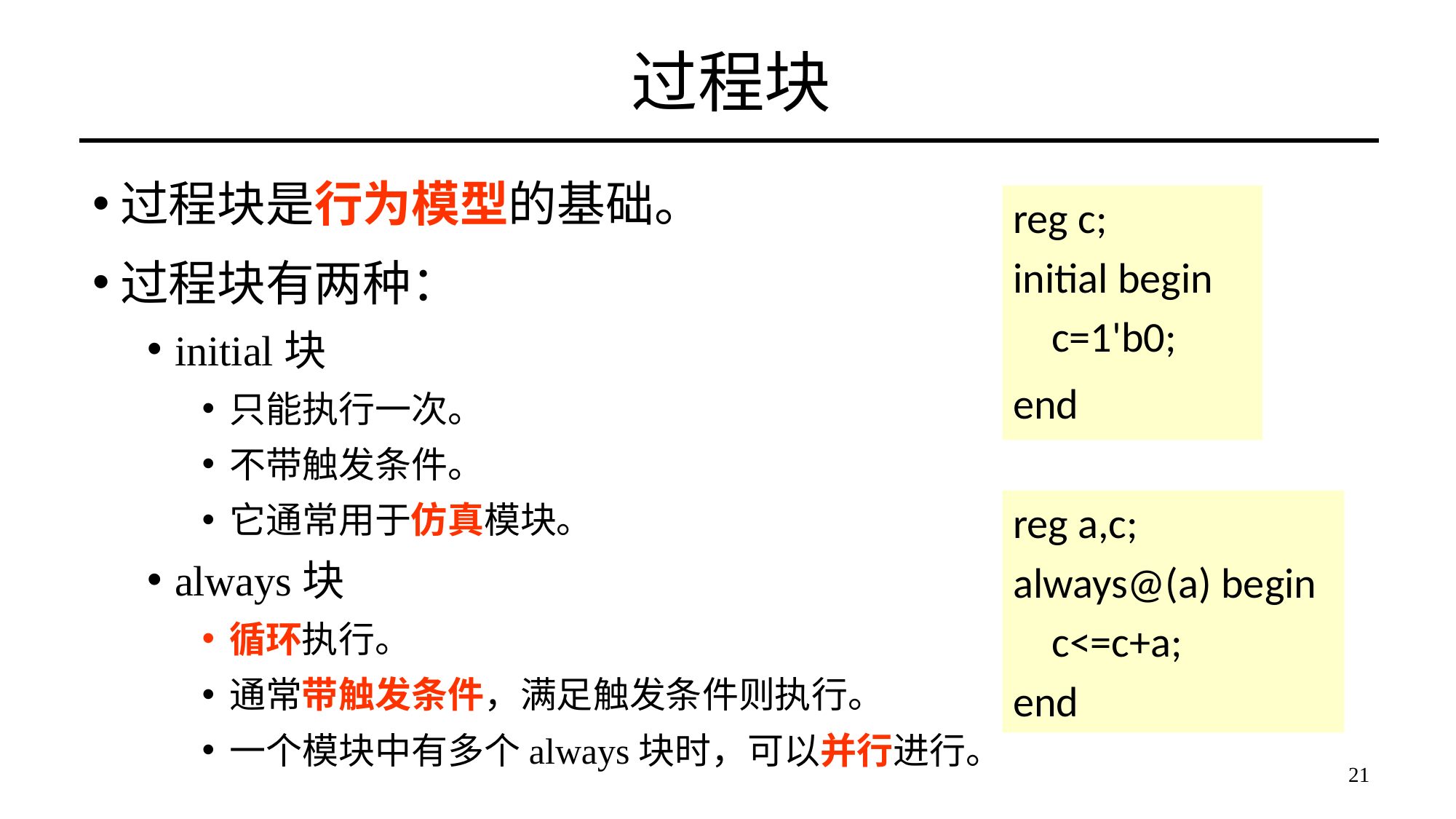

# 过程块
过程块是行为模型的基础。
过程块有两种：
initial块
只能执行一次。
不带触发条件。
它通常用于仿真模块。
always块
循环执行。
通常带触发条件，满足触发条件则执行。
一个模块中有多个always块时，可以并行进行。

reg c;
initial begin
    c=1'b0;
end
reg a,c;
always@(a) begin
    c<=c+a;
end
21